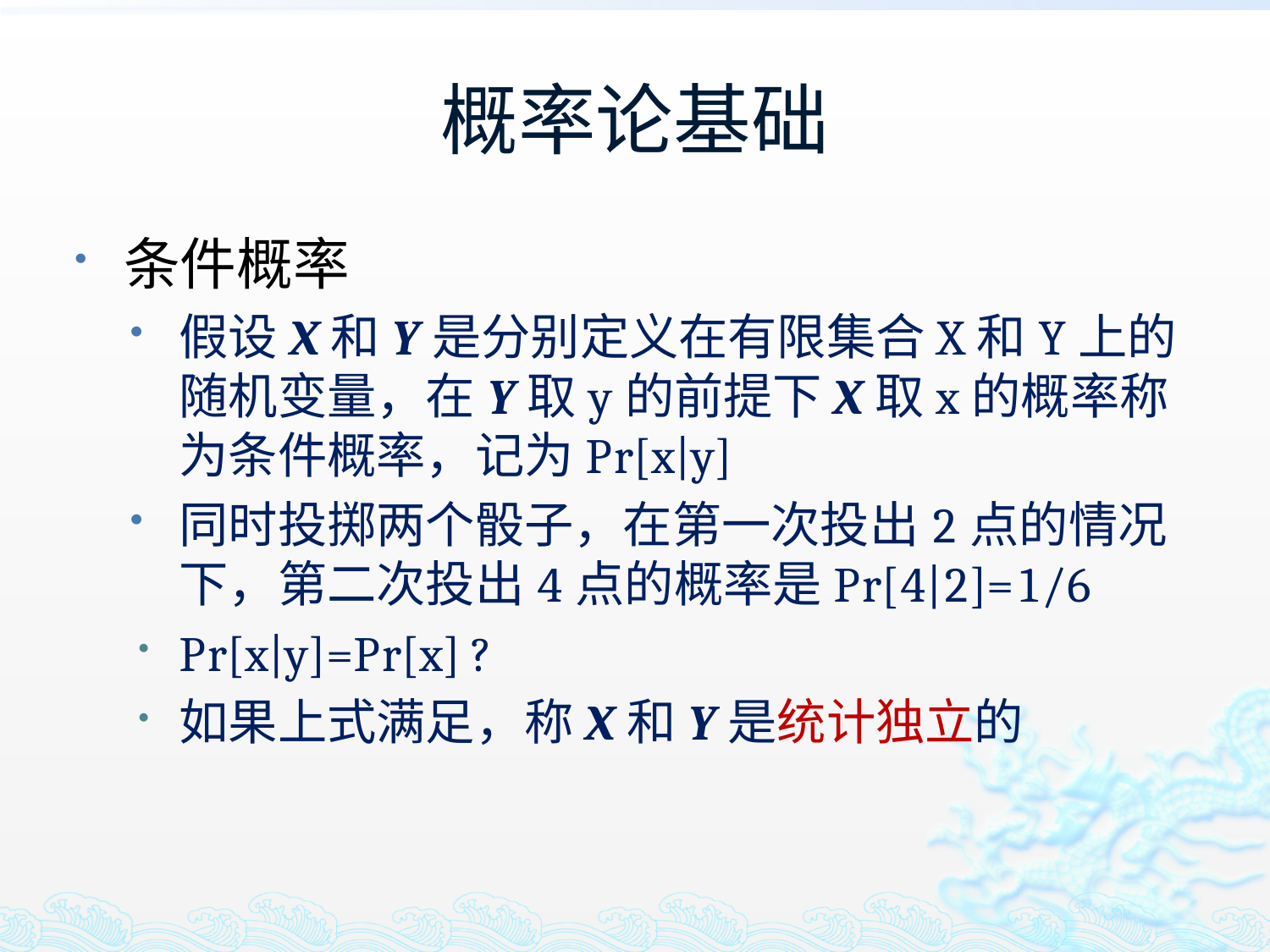

# 概率论基础
条件概率
假设X和Y是分别定义在有限集合X和Y上的随机变量，在Y取y的前提下X取x的概率称为条件概率，记为Pr[x|y]
同时投掷两个骰子，在第一次投出2点的情况下，第二次投出4点的概率是Pr[4|2]=1/6
Pr[x|y]=Pr[x] ?
如果上式满足，称X和Y是统计独立的